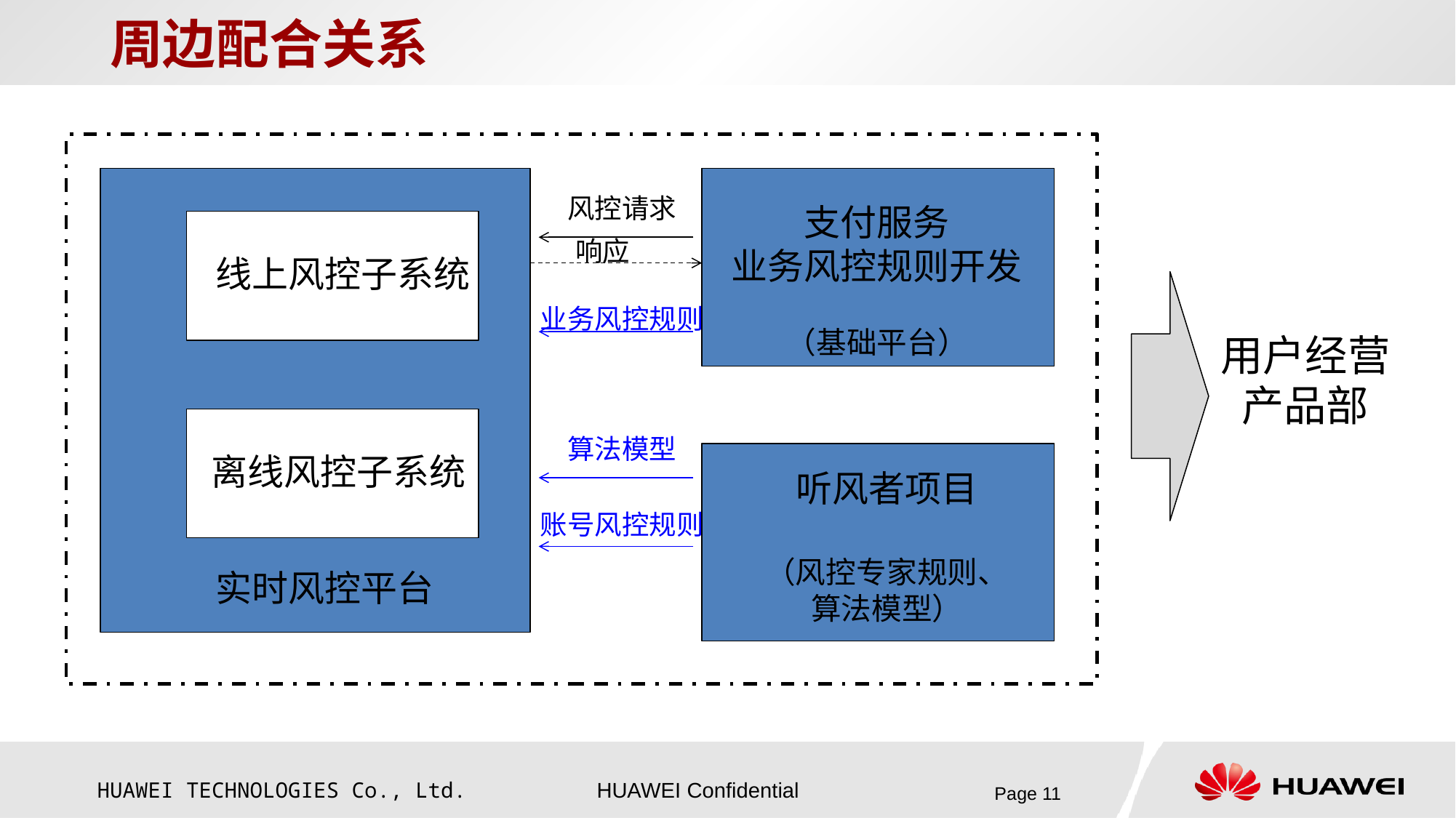

# 周边配合关系

风控请求
支付服务
业务风控规则开发

（基础平台）

响应
线上风控子系统

业务风控规则
用户经营
产品部

算法模型
离线风控子系统

听风者项目

（风控专家规则、
算法模型）
账号风控规则
实时风控平台

Page 11